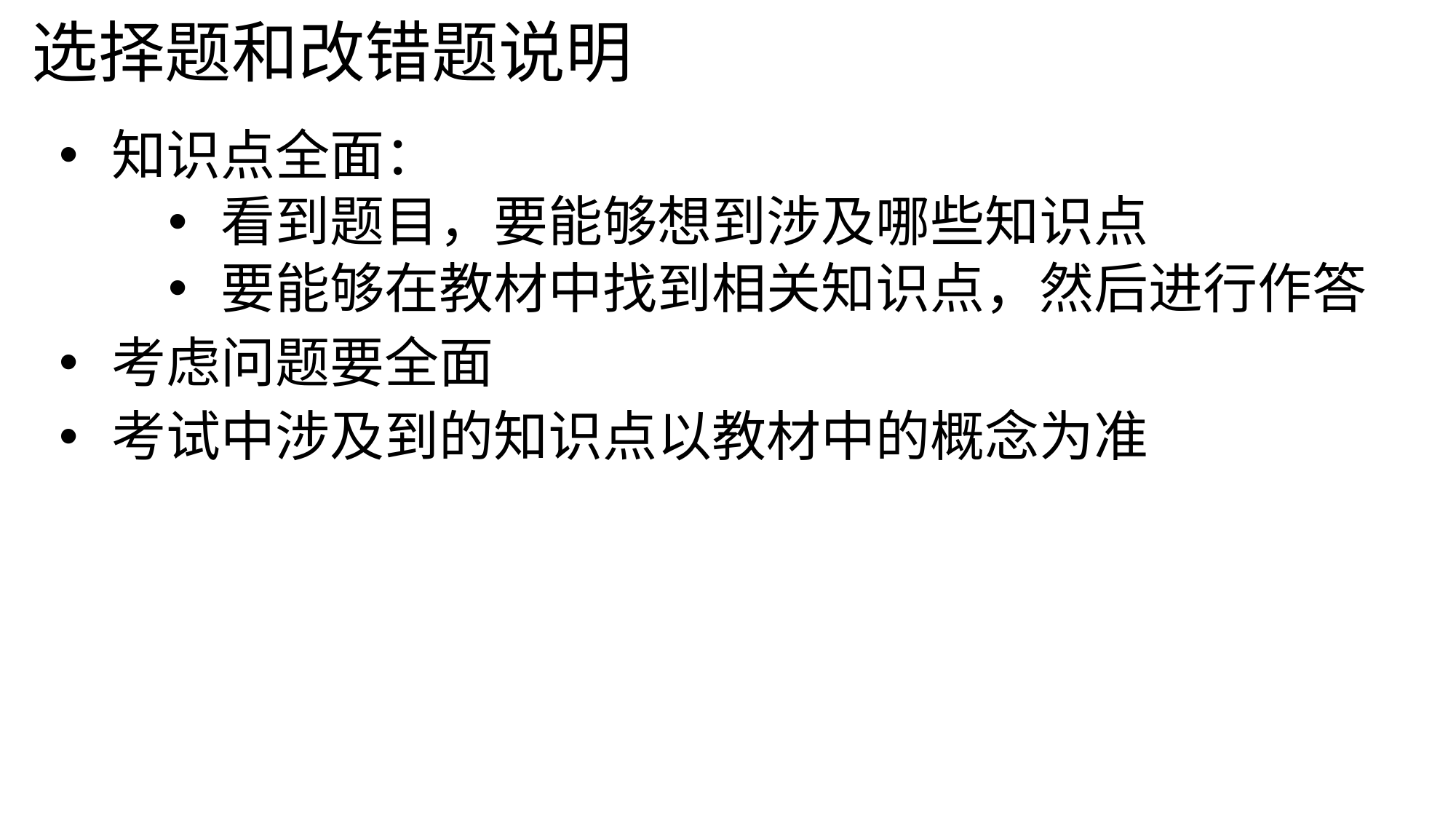

# 选择题和改错题说明
 知识点全面：
 看到题目，要能够想到涉及哪些知识点
 要能够在教材中找到相关知识点，然后进行作答
 考虑问题要全面
 考试中涉及到的知识点以教材中的概念为准